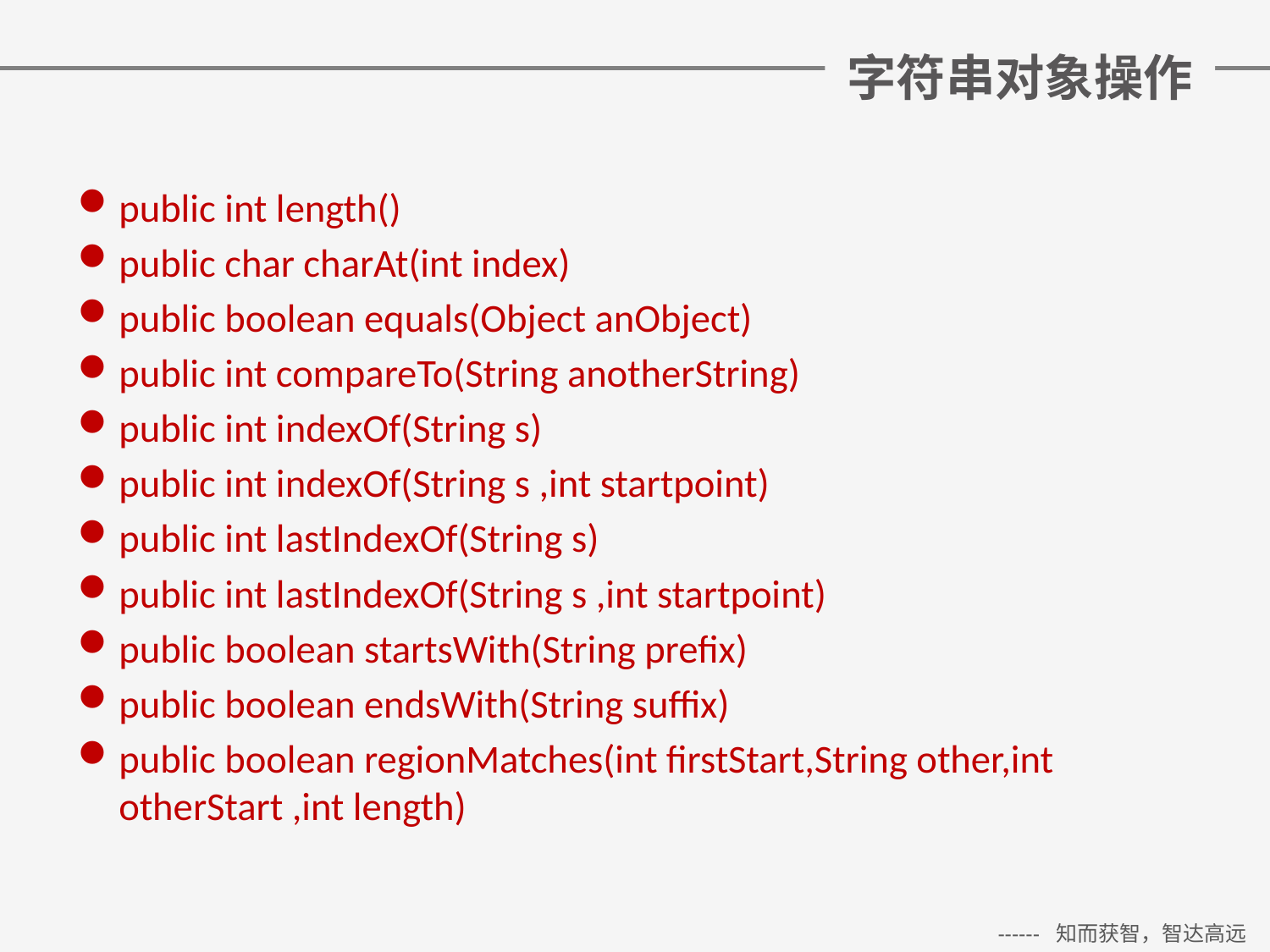

# 字符串对象操作
public int length()
public char charAt(int index)
public boolean equals(Object anObject)
public int compareTo(String anotherString)
public int indexOf(String s)
public int indexOf(String s ,int startpoint)
public int lastIndexOf(String s)
public int lastIndexOf(String s ,int startpoint)
public boolean startsWith(String prefix)
public boolean endsWith(String suffix)
public boolean regionMatches(int firstStart,String other,int otherStart ,int length)